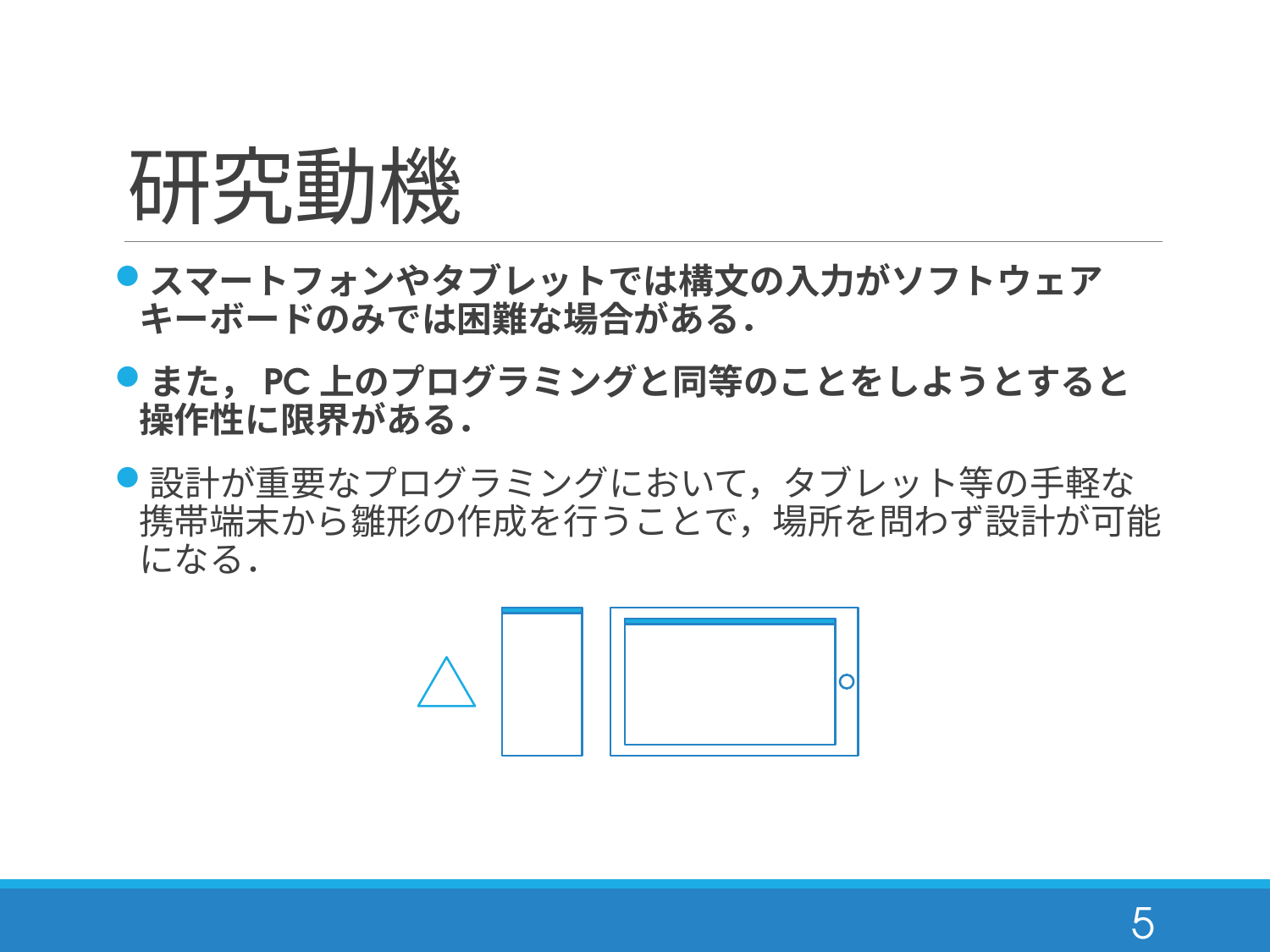

# 研究動機
スマートフォンやタブレットでは構文の入力がソフトウェアキーボードのみでは困難な場合がある．
また，PC上のプログラミングと同等のことをしようとすると操作性に限界がある．
設計が重要なプログラミングにおいて，タブレット等の手軽な携帯端末から雛形の作成を行うことで，場所を問わず設計が可能になる．

5